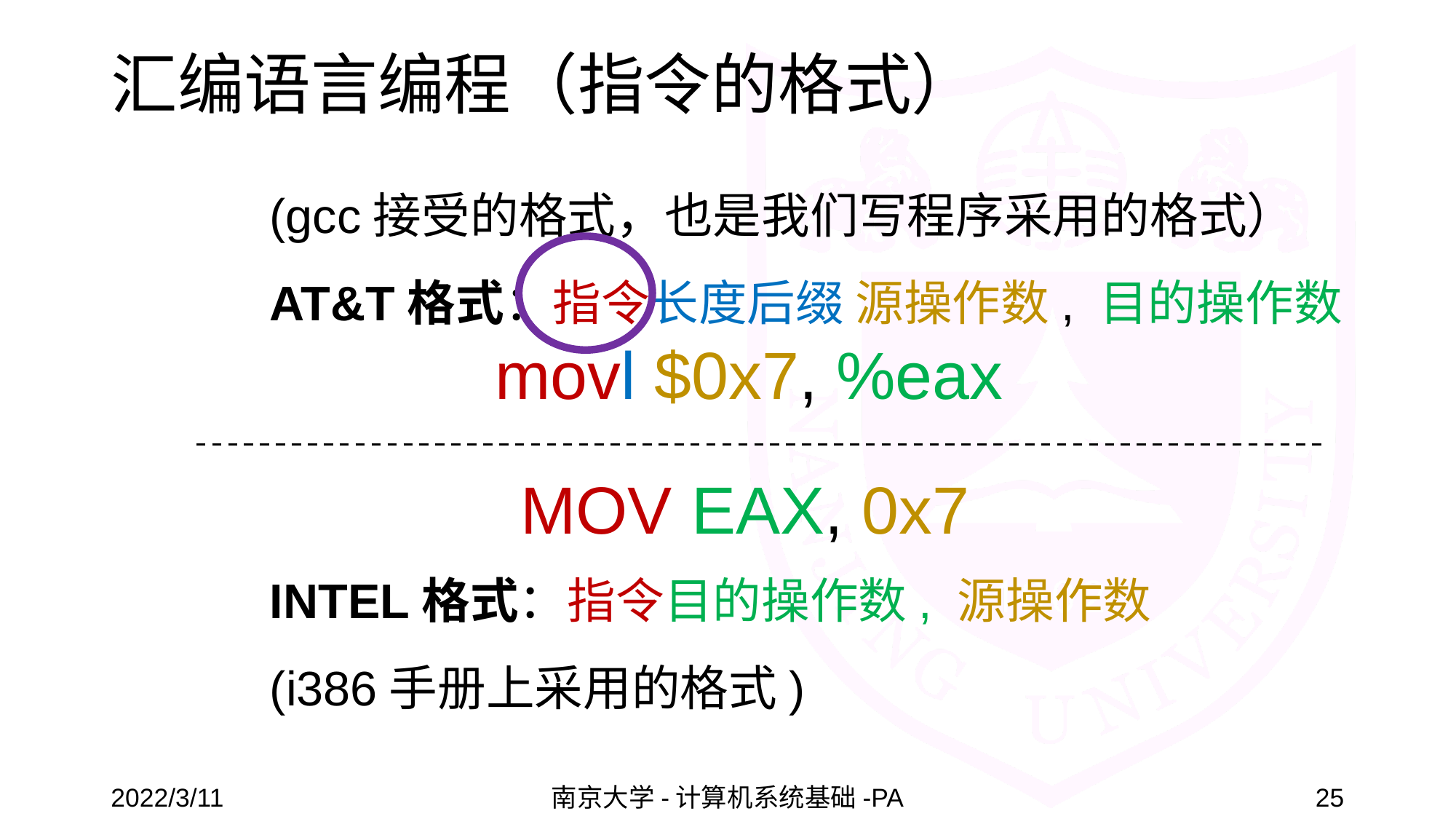

# 汇编语言编程（指令的格式）
(gcc接受的格式，也是我们写程序采用的格式）
AT&T格式：指令长度后缀 源操作数, 目的操作数

movl $0x7, %eax
MOV EAX, 0x7
INTEL格式：指令目的操作数, 源操作数
(i386手册上采用的格式)
2022/3/11
南京大学-计算机系统基础-PA
25